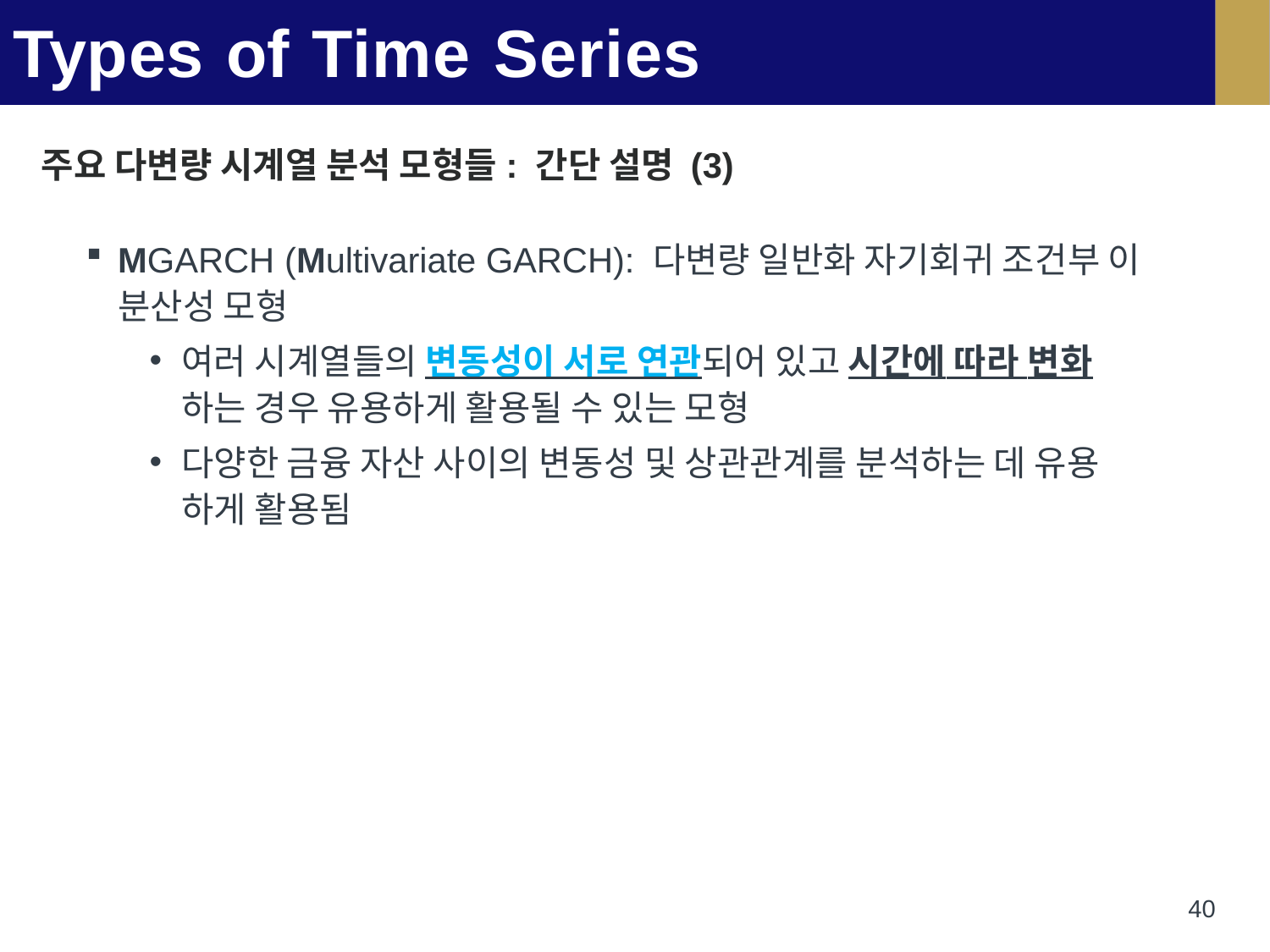

# Types of Time Series Analysis
주요 다변량 시계열 분석 모형들: 간단 설명 (3)

MGARCH (Multivariate GARCH): 다변량 일반화 자기회귀 조건부 이  분산성 모형
여러 시계열들의 변동성이 서로 연관되어 있고 시간에 따라 변화
하는 경우 유용하게 활용될 수 있는 모형
다양한 금융 자산 사이의 변동성 및 상관관계를 분석하는 데 유용
하게 활용됨
40